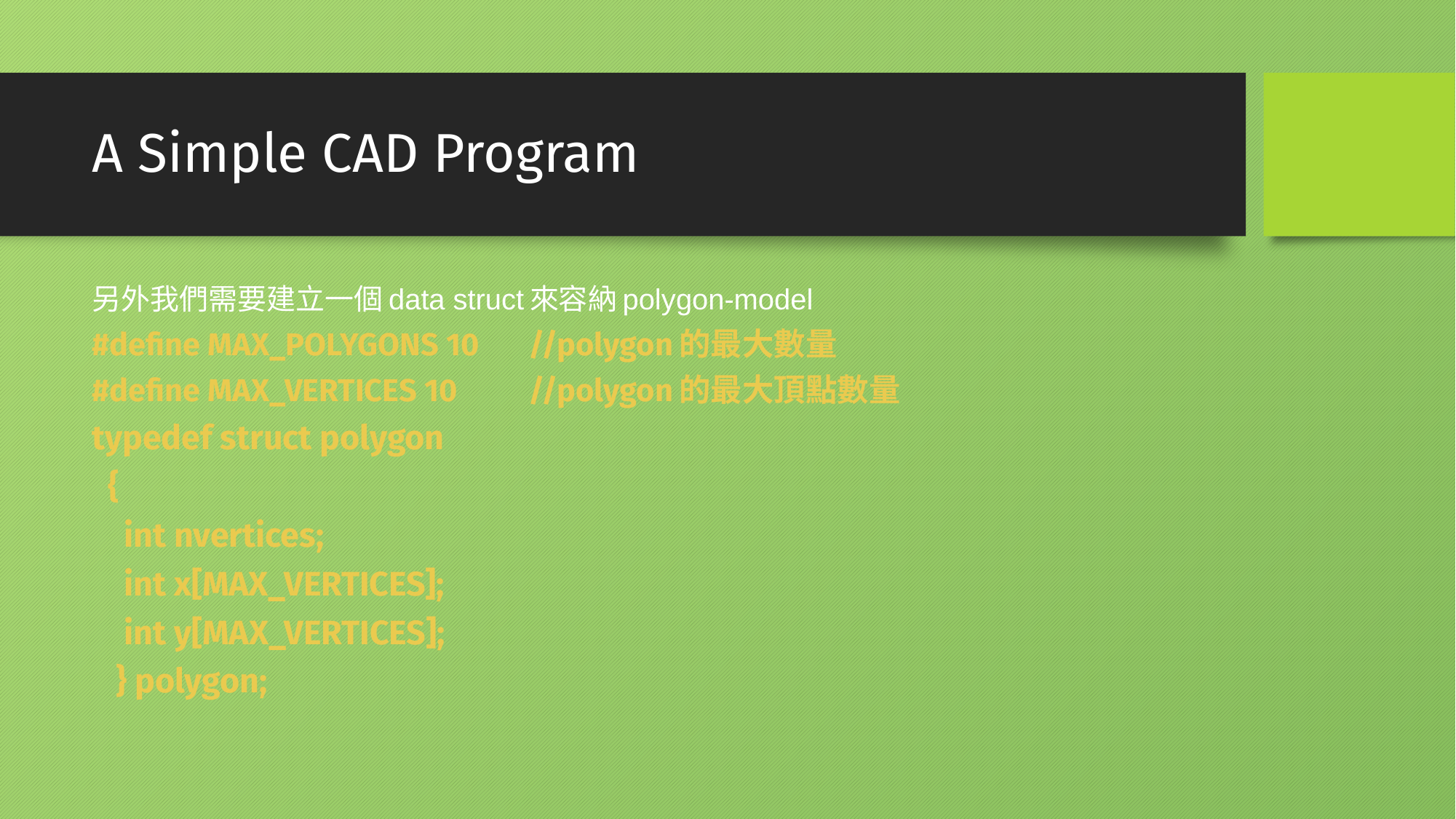

# A Simple CAD Program
另外我們需要建立一個data struct來容納polygon-model
#define MAX_POLYGONS 10 	//polygon的最大數量
#define MAX_VERTICES 10 	//polygon的最大頂點數量
typedef struct polygon
  {
    int nvertices;
    int x[MAX_VERTICES];
    int y[MAX_VERTICES];
   } polygon;